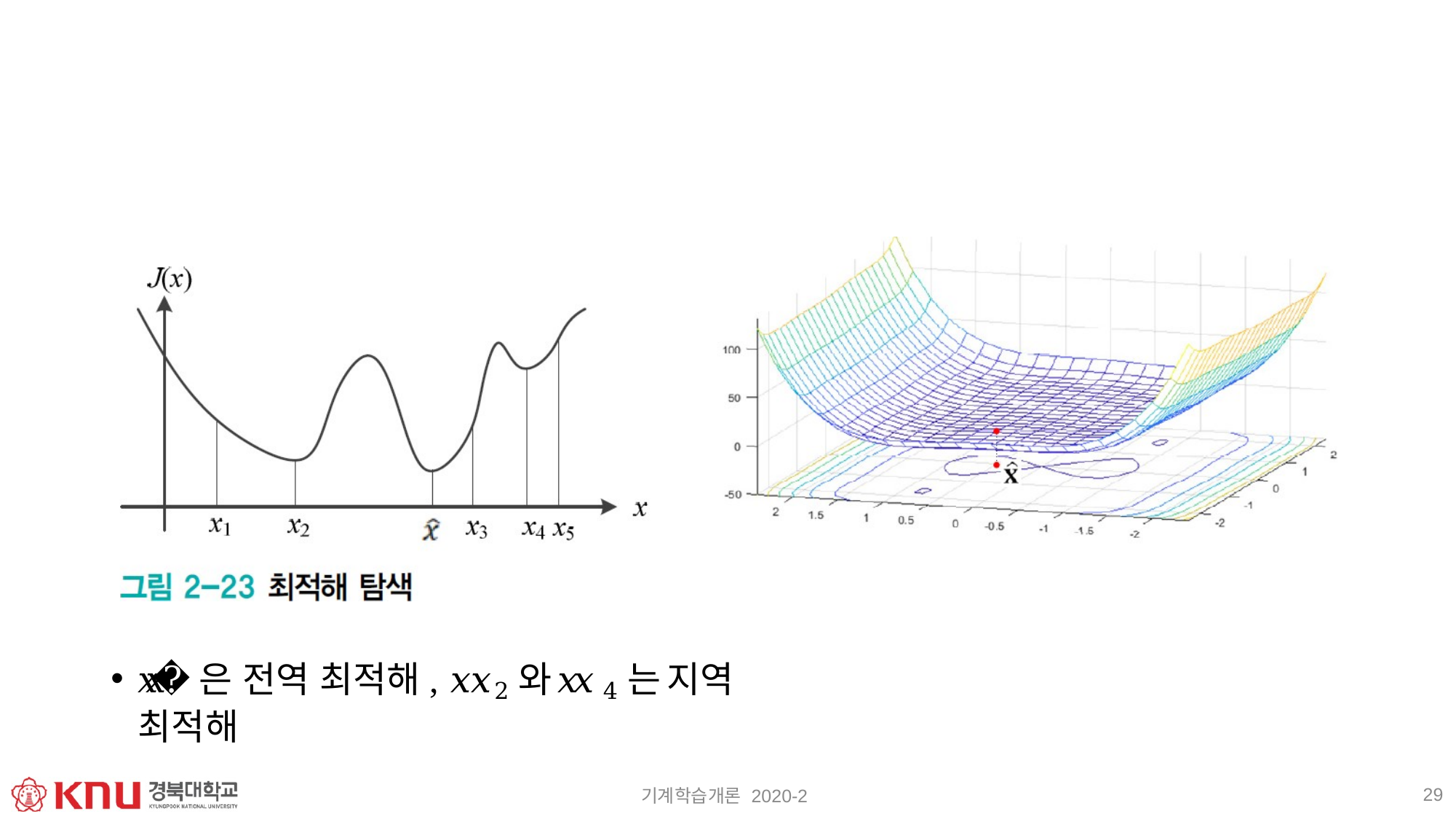

𝑥𝑥�은 전역 최적해, 𝑥𝑥2와 𝑥𝑥4는 지역 최적해
29
기계학습개론 2020-2